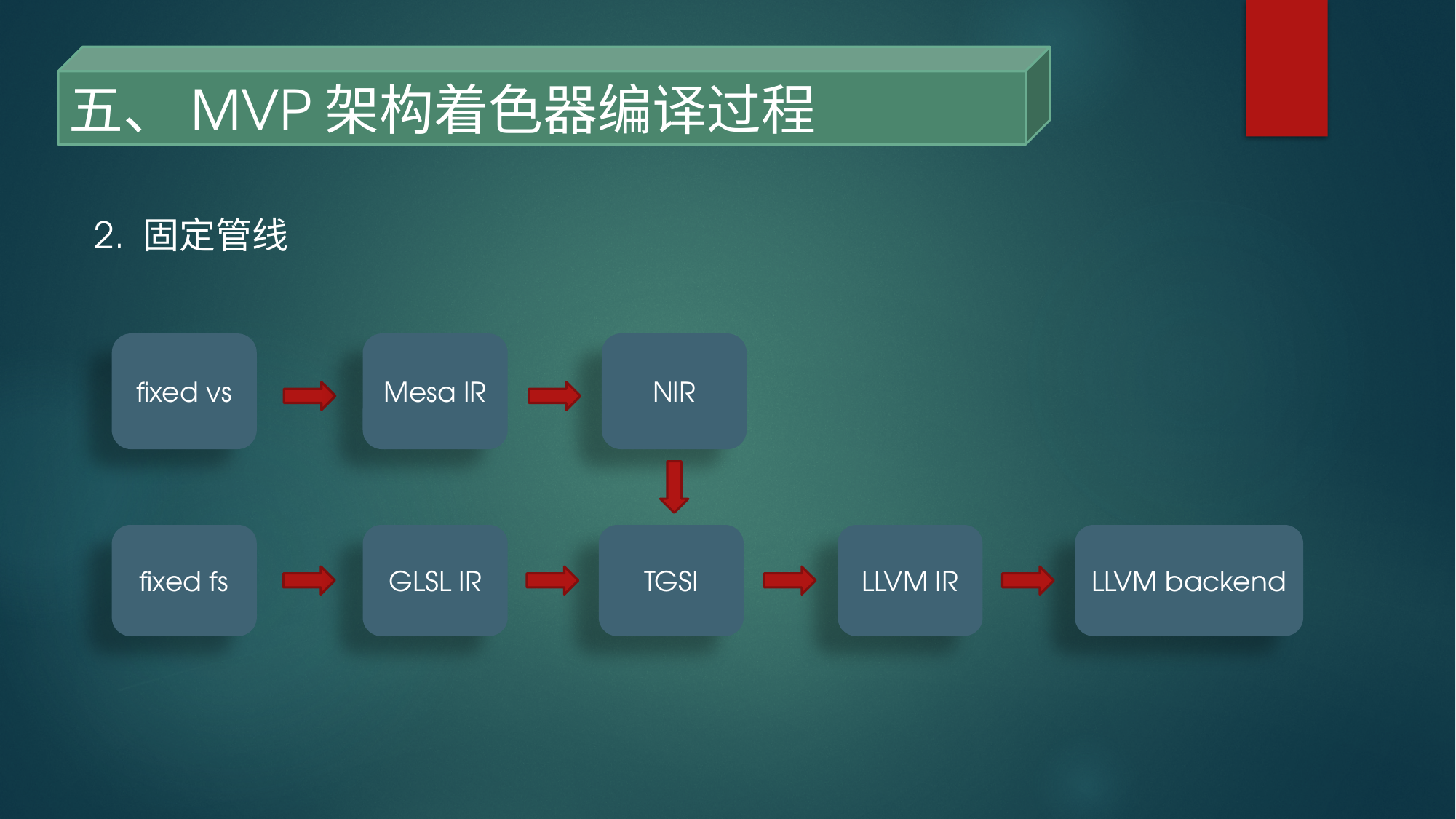

五、MVP架构着色器编译过程
2. 固定管线

fixed vs
Mesa IR
NIR

fixed fs
GLSL IR
TGSI
LLVM IR
LLVM backend